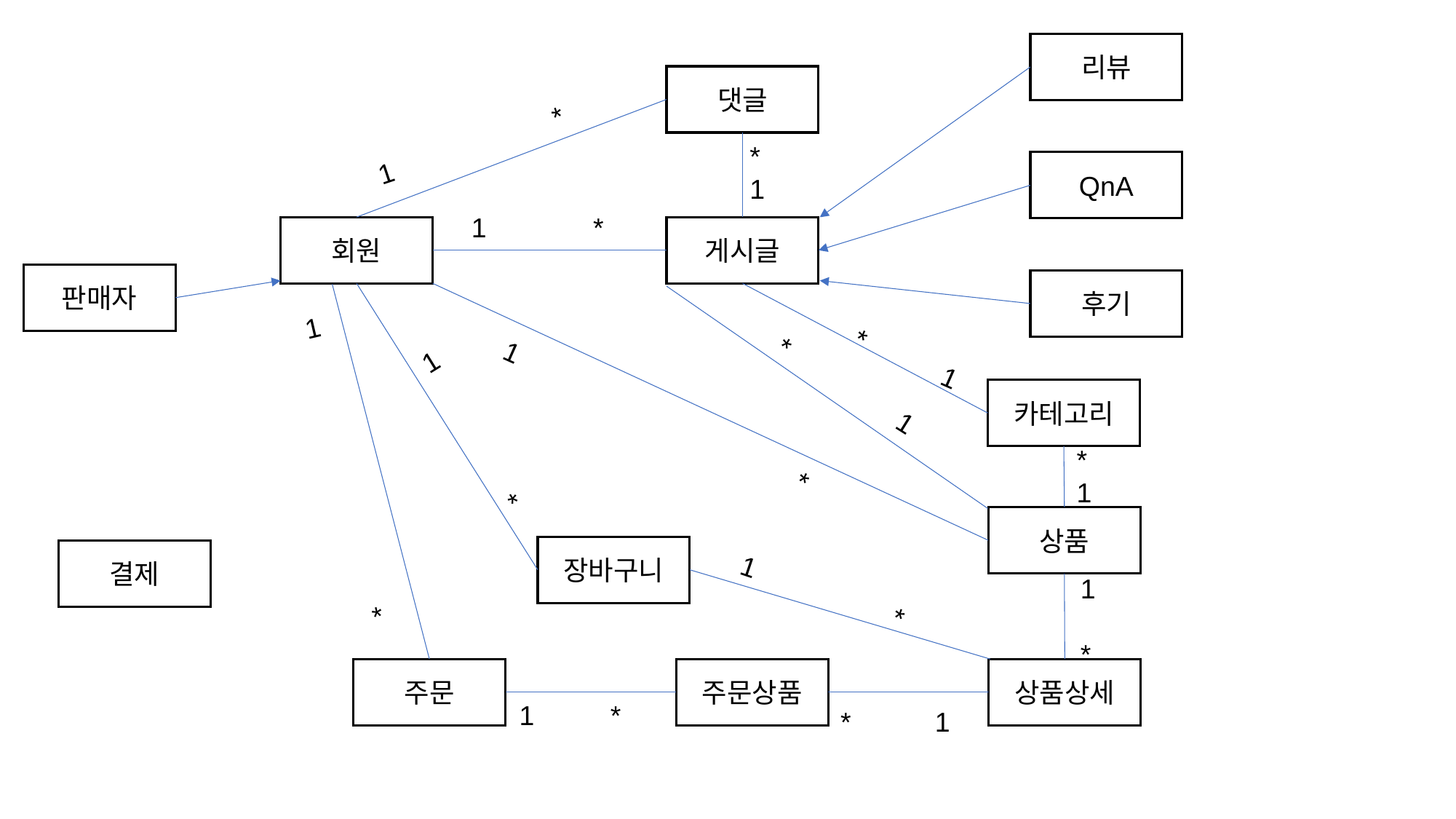

리뷰
댓글
1                      *
*
1
QnA
1              *
회원
게시글
판매자
후기
1

*
1

*
*           1
*                 1
카테고리
1                                        *
*
1
상품
장바구니
결제
1

*
1                   *
주문
주문상품
상품상세
1          *
*           1